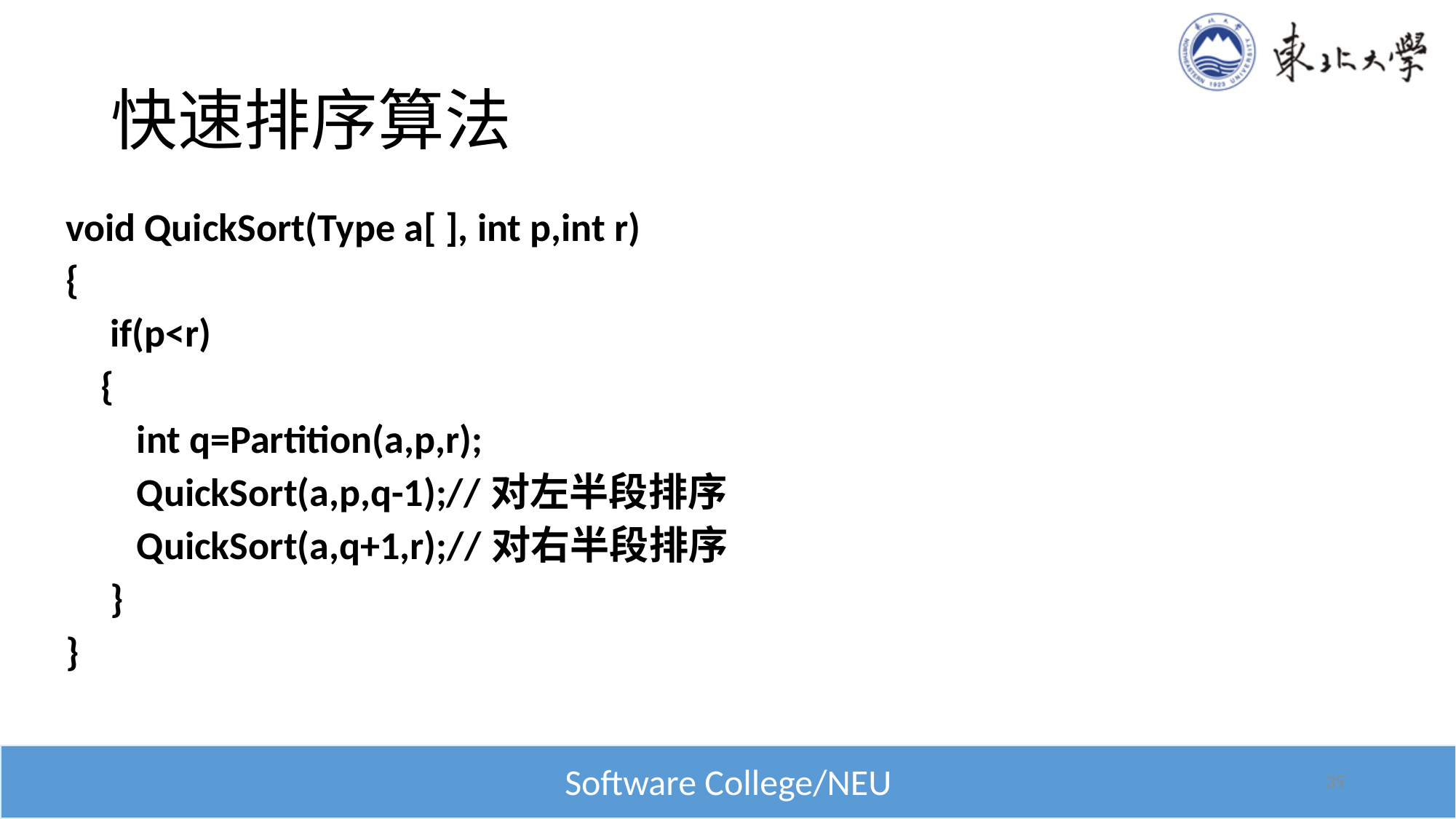

# 快速排序算法
void QuickSort(Type a[ ], int p,int r)
{
     if(p<r)
    {
        int q=Partition(a,p,r);
        QuickSort(a,p,q-1);//对左半段排序
        QuickSort(a,q+1,r);//对右半段排序
     }
}